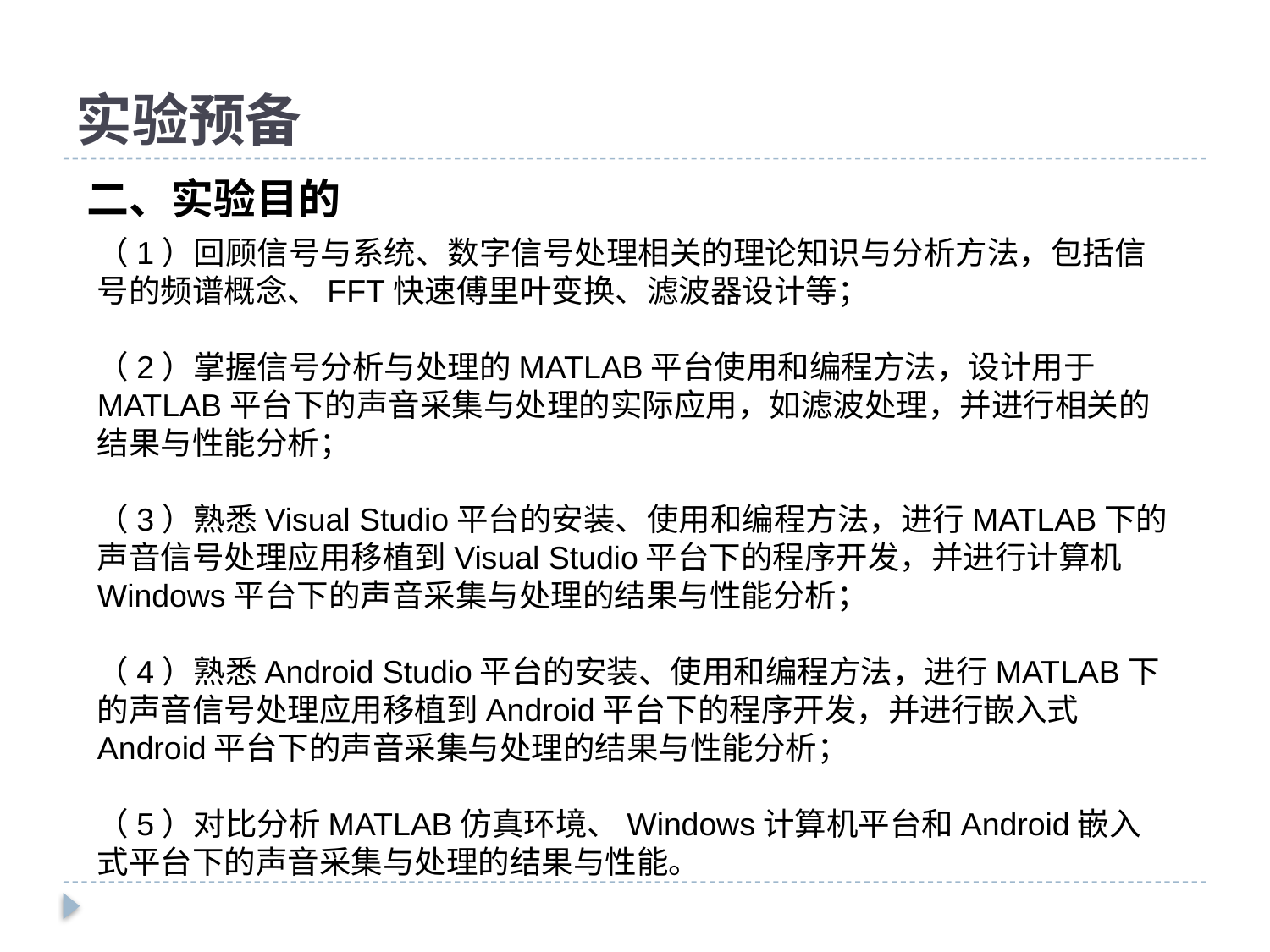

# 实验预备
二、实验目的
（1）回顾信号与系统、数字信号处理相关的理论知识与分析方法，包括信号的频谱概念、FFT快速傅里叶变换、滤波器设计等；

（2）掌握信号分析与处理的MATLAB平台使用和编程方法，设计用于MATLAB平台下的声音采集与处理的实际应用，如滤波处理，并进行相关的结果与性能分析；

（3）熟悉Visual Studio平台的安装、使用和编程方法，进行MATLAB下的声音信号处理应用移植到Visual Studio平台下的程序开发，并进行计算机Windows平台下的声音采集与处理的结果与性能分析；

（4）熟悉Android Studio平台的安装、使用和编程方法，进行MATLAB下的声音信号处理应用移植到Android平台下的程序开发，并进行嵌入式Android平台下的声音采集与处理的结果与性能分析；

（5）对比分析MATLAB仿真环境、Windows计算机平台和Android嵌入式平台下的声音采集与处理的结果与性能。